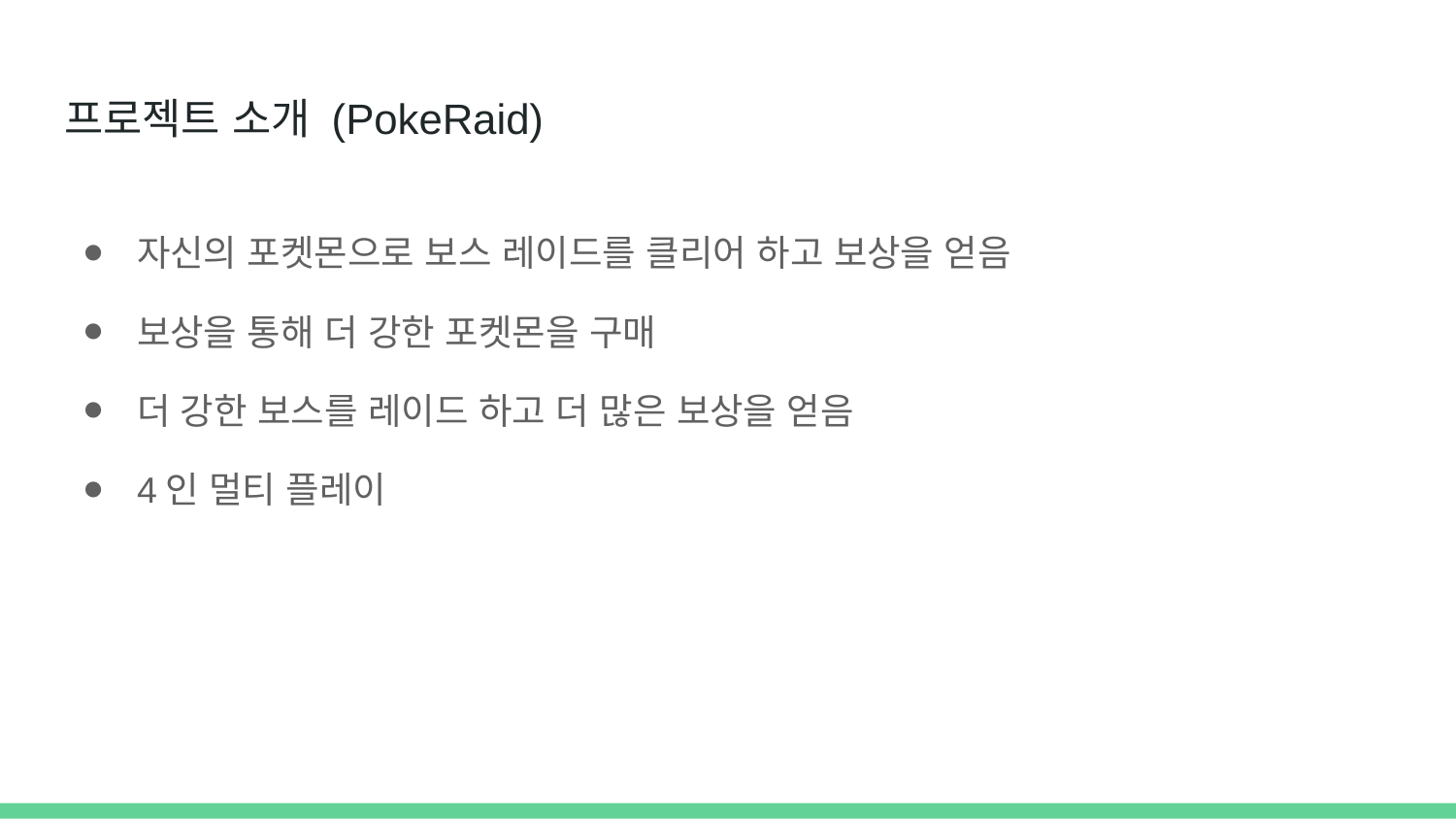

# 프로젝트 소개 (PokeRaid)
자신의 포켓몬으로 보스 레이드를 클리어 하고 보상을 얻음
보상을 통해 더 강한 포켓몬을 구매
더 강한 보스를 레이드 하고 더 많은 보상을 얻음
4인 멀티 플레이